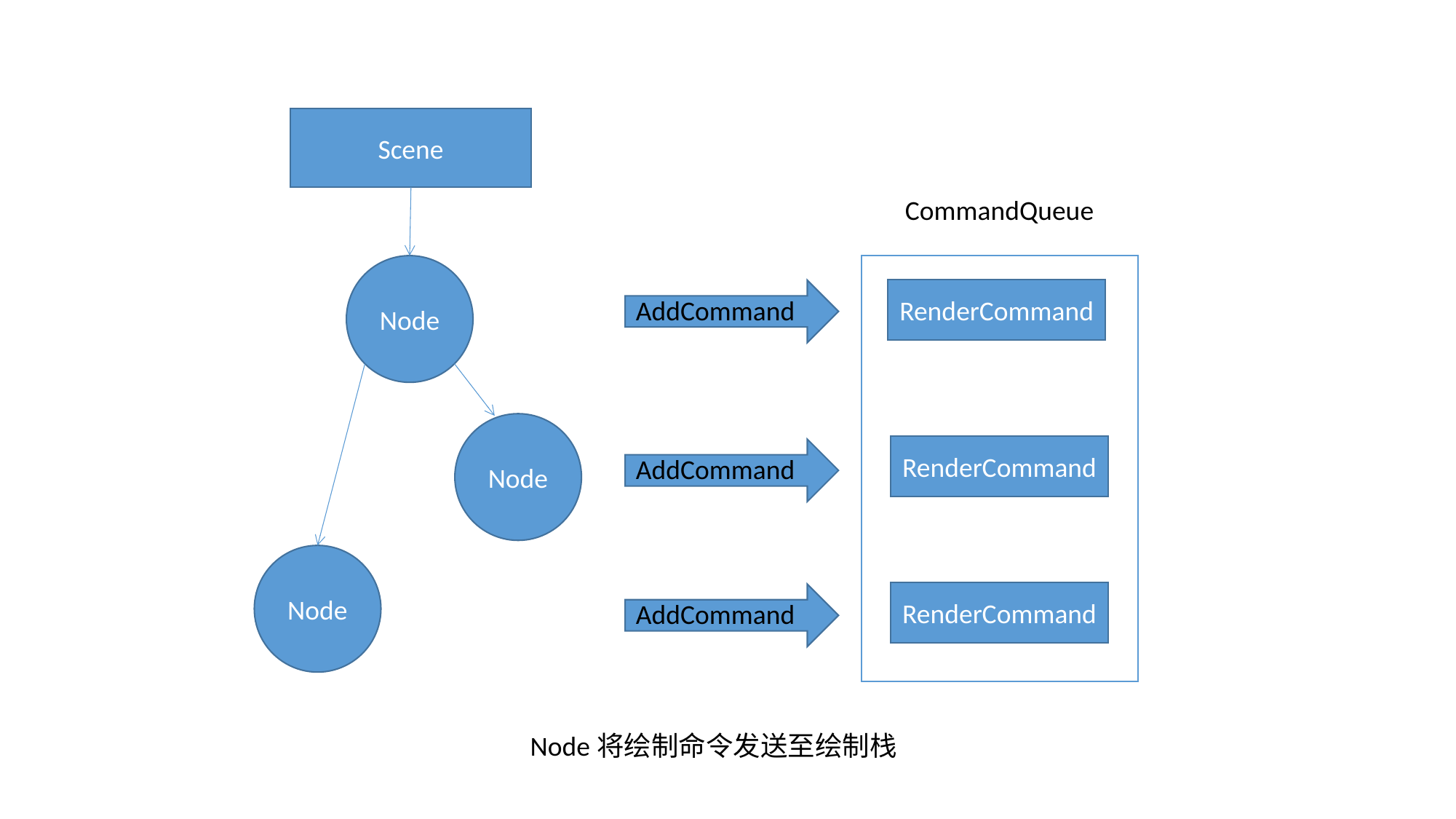

Scene
CommandQueue
Node

RenderCommand

AddCommand
Node
RenderCommand

AddCommand
Node
RenderCommand

AddCommand
Node将绘制命令发送至绘制栈